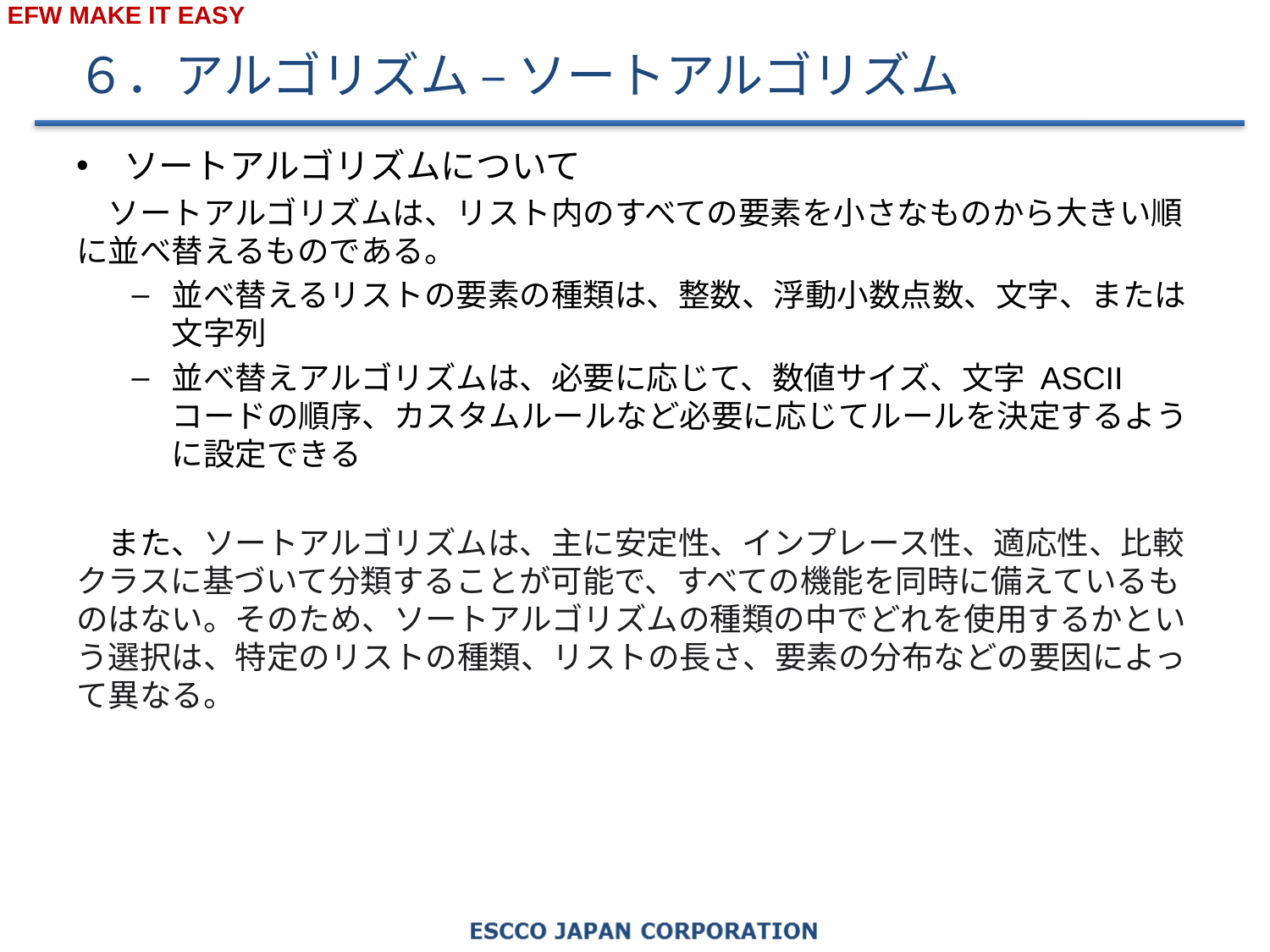

# ６．アルゴリズム – ソートアルゴリズム
ソートアルゴリズムについて
　ソートアルゴリズムは、リスト内のすべての要素を小さなものから大きい順に並べ替えるものである。
並べ替えるリストの要素の種類は、整数、浮動小数点数、文字、または文字列
並べ替えアルゴリズムは、必要に応じて、数値サイズ、文字 ASCII コードの順序、カスタムルールなど必要に応じてルールを決定するように設定できる

　また、ソートアルゴリズムは、主に安定性、インプレース性、適応性、比較クラスに基づいて分類することが可能で、すべての機能を同時に備えているものはない。そのため、ソートアルゴリズムの種類の中でどれを使用するかという選択は、特定のリストの種類、リストの長さ、要素の分布などの要因によって異なる。